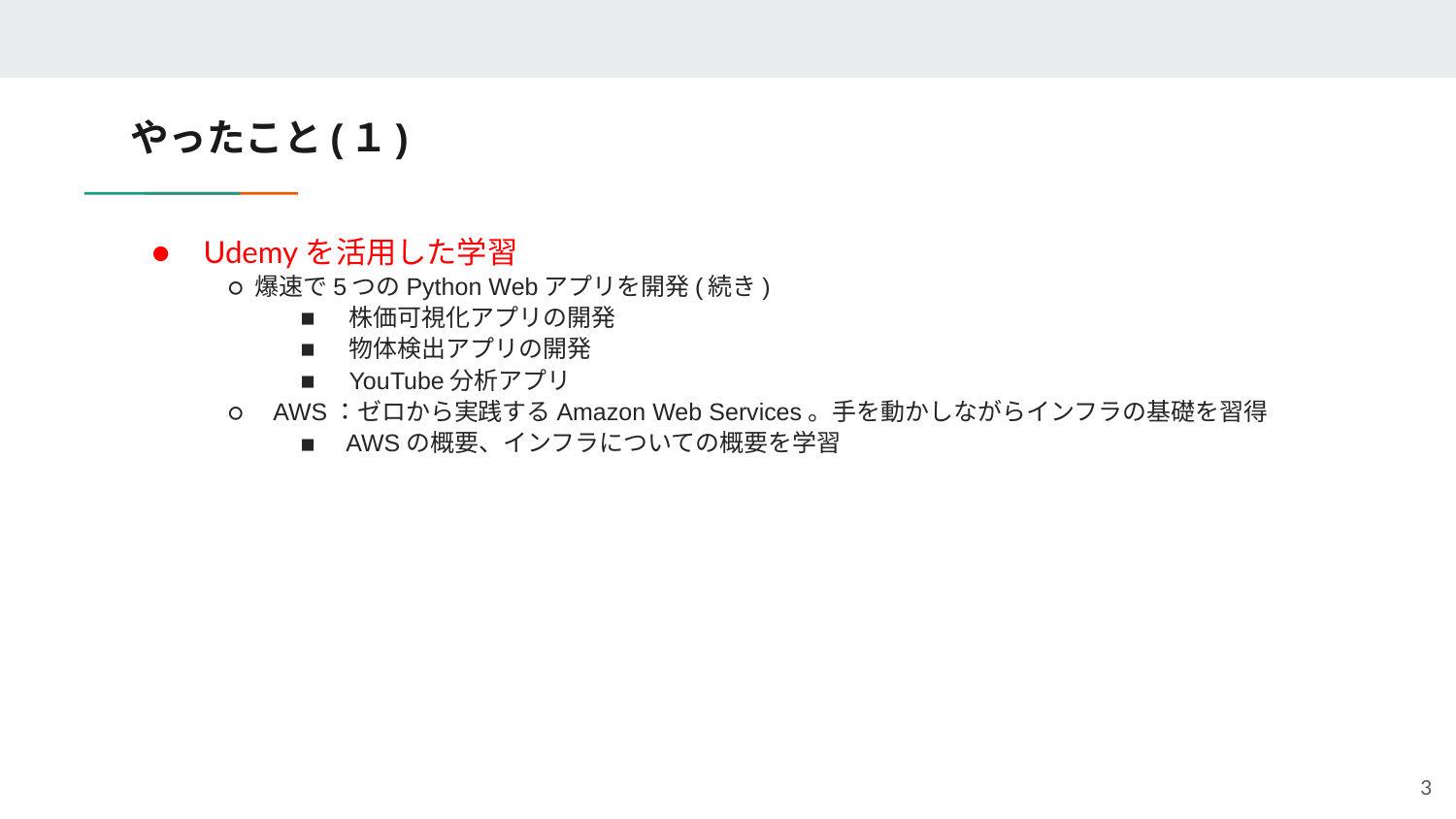

# やったこと(１)
Udemyを活用した学習
爆速で5つのPython Webアプリを開発(続き)
株価可視化アプリの開発
物体検出アプリの開発
YouTube分析アプリ
AWS：ゼロから実践するAmazon Web Services。手を動かしながらインフラの基礎を習得
AWSの概要、インフラについての概要を学習

3